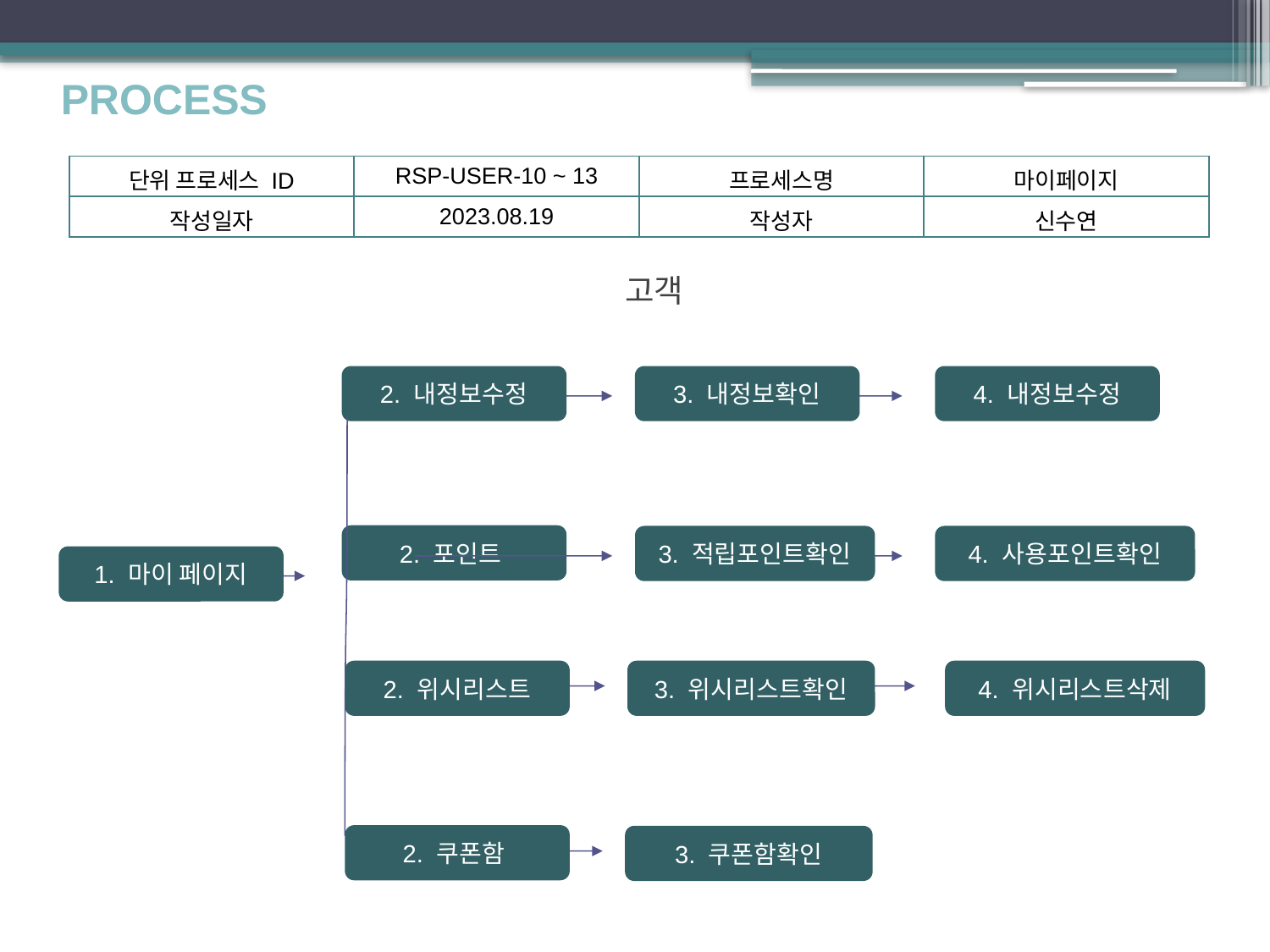

PROCESS
| 단위 프로세스 ID | RSP-USER-10 ~ 13 | 프로세스명 | 마이페이지 |
| --- | --- | --- | --- |
| 작성일자 | 2023.08.19 | 작성자 | 신수연 |
고객
2. 내정보수정
3. 내정보확인
4. 내정보수정
2. 포인트
3. 적립포인트확인
4. 사용포인트확인
1. 마이 페이지
2. 위시리스트
3. 위시리스트확인
4. 위시리스트삭제
2. 쿠폰함
3. 쿠폰함확인